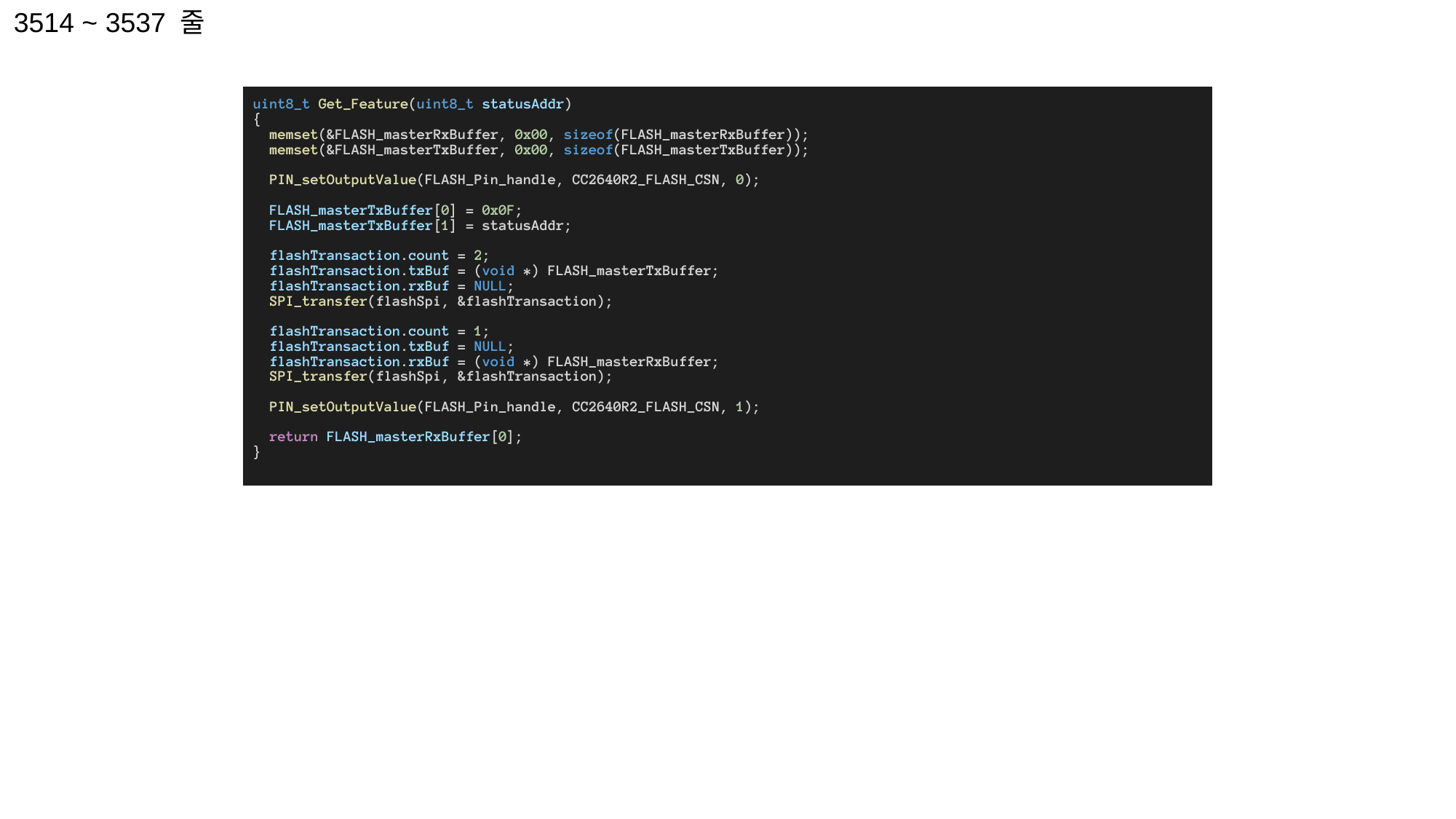

3514 ~ 3537 줄
| uint8\_t Get\_Feature(uint8\_t statusAddr) {   memset(&FLASH\_masterRxBuffer, 0x00, sizeof(FLASH\_masterRxBuffer));   memset(&FLASH\_masterTxBuffer, 0x00, sizeof(FLASH\_masterTxBuffer));      PIN\_setOutputValue(FLASH\_Pin\_handle, CC2640R2\_FLASH\_CSN, 0);   FLASH\_masterTxBuffer[0] = 0x0F;   FLASH\_masterTxBuffer[1] = statusAddr;      flashTransaction.count = 2;   flashTransaction.txBuf = (void \*) FLASH\_masterTxBuffer;   flashTransaction.rxBuf = NULL;   SPI\_transfer(flashSpi, &flashTransaction);   flashTransaction.count = 1;   flashTransaction.txBuf = NULL;   flashTransaction.rxBuf = (void \*) FLASH\_masterRxBuffer;   SPI\_transfer(flashSpi, &flashTransaction);        PIN\_setOutputValue(FLASH\_Pin\_handle, CC2640R2\_FLASH\_CSN, 1);   return FLASH\_masterRxBuffer[0]; } |
| --- |